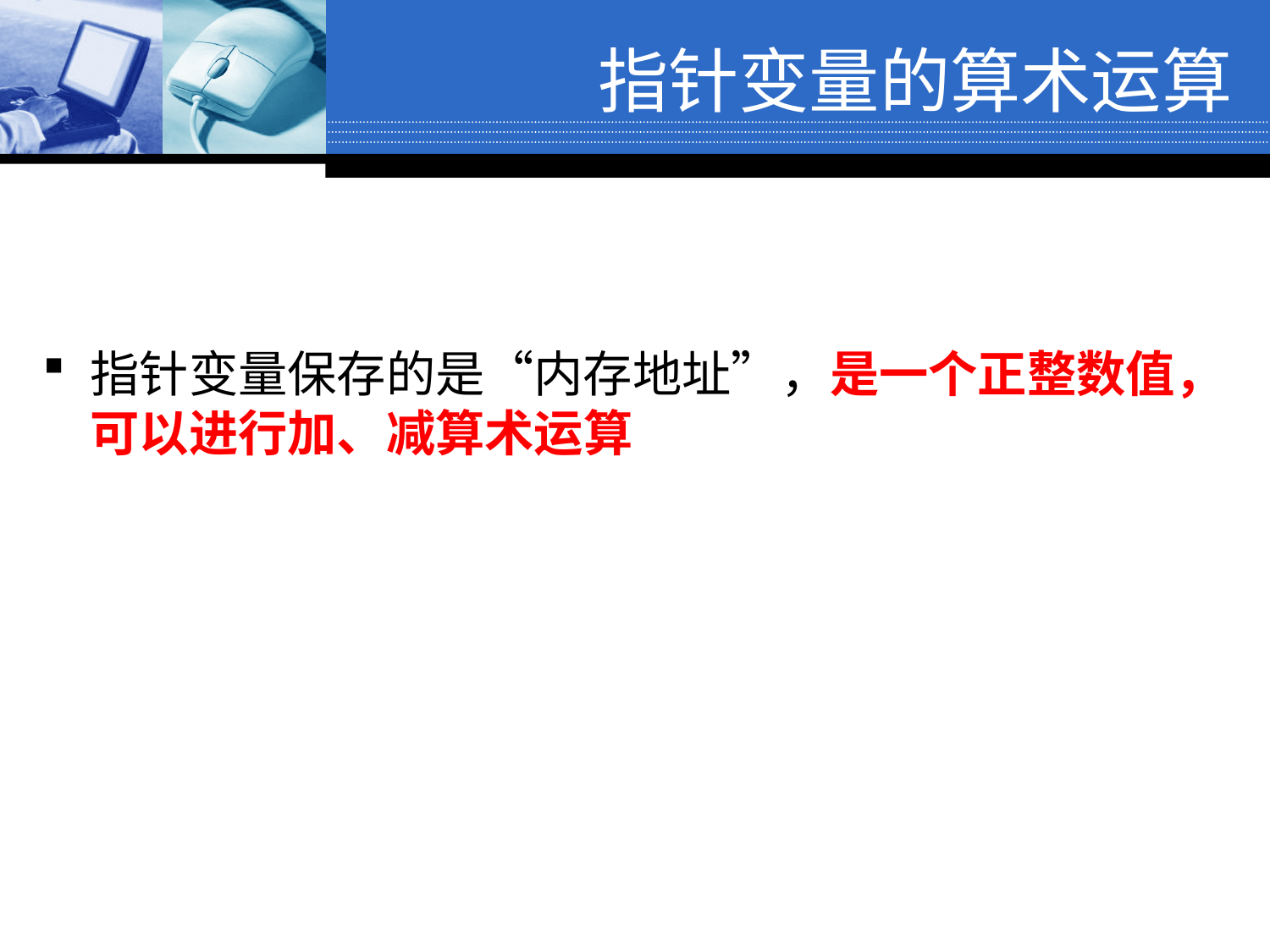

# 指针变量的算术运算
指针变量保存的是“内存地址”，是一个正整数值，可以进行加、减算术运算